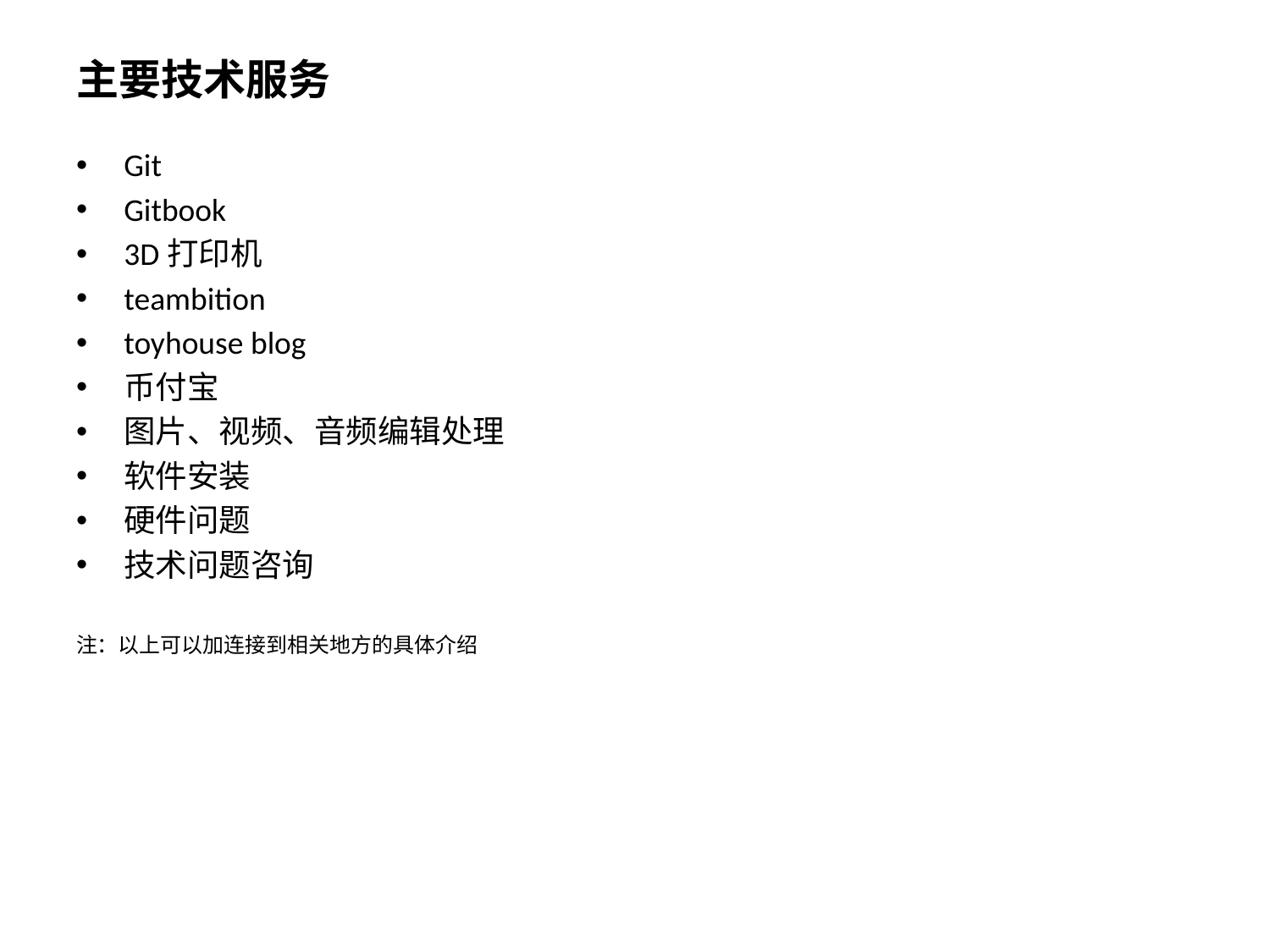

# 主要技术服务
Git
Gitbook
3D打印机
teambition
toyhouse blog
币付宝
图片、视频、音频编辑处理
软件安装
硬件问题
技术问题咨询

注：以上可以加连接到相关地方的具体介绍